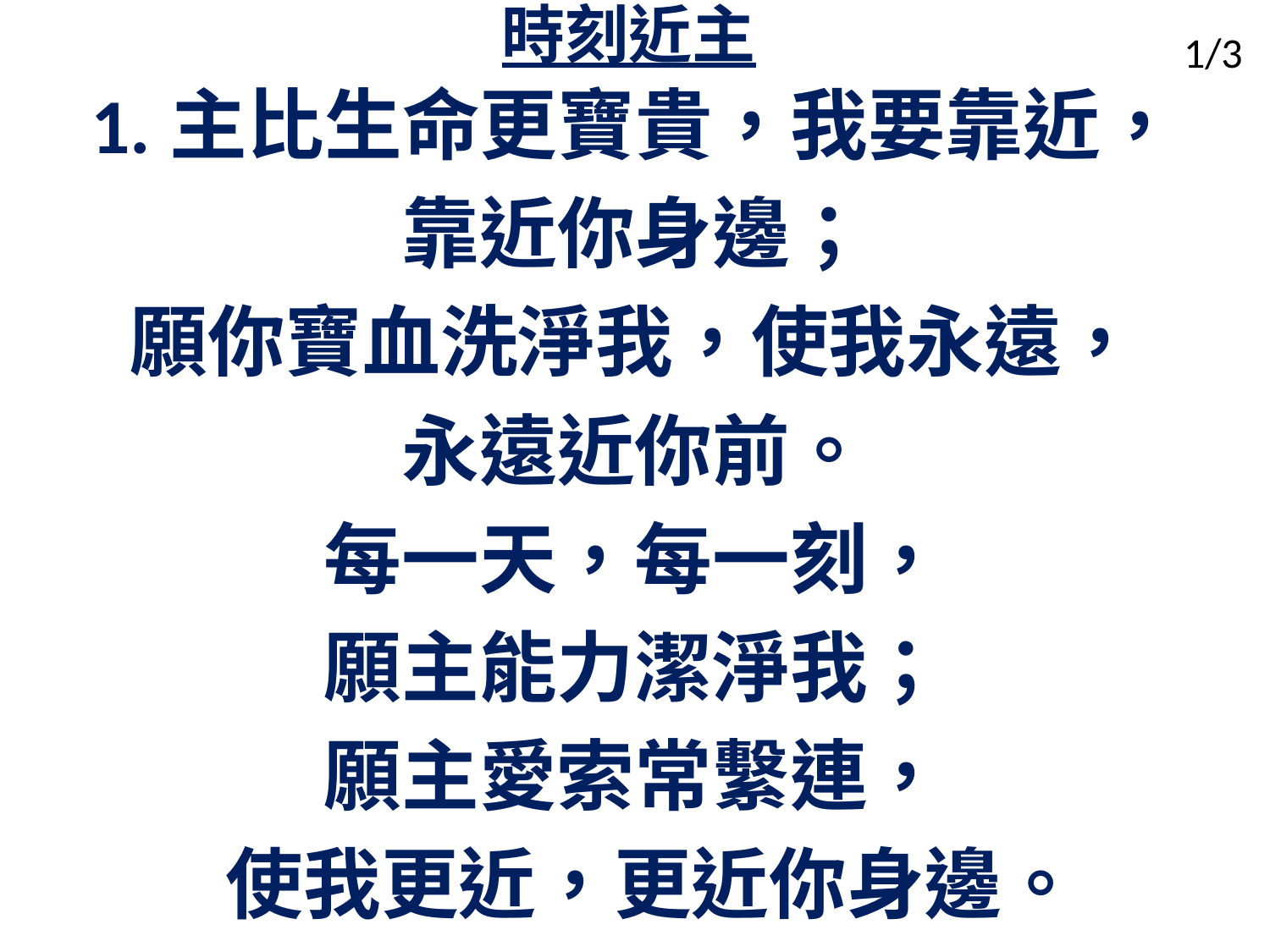

# 時刻近主
1/3
1.主比生命更寶貴，我要靠近，
靠近你身邊；
願你寶血洗淨我，使我永遠，
永遠近你前。
每一天，每一刻，
願主能力潔淨我；
願主愛索常繫連，
 使我更近，更近你身邊。